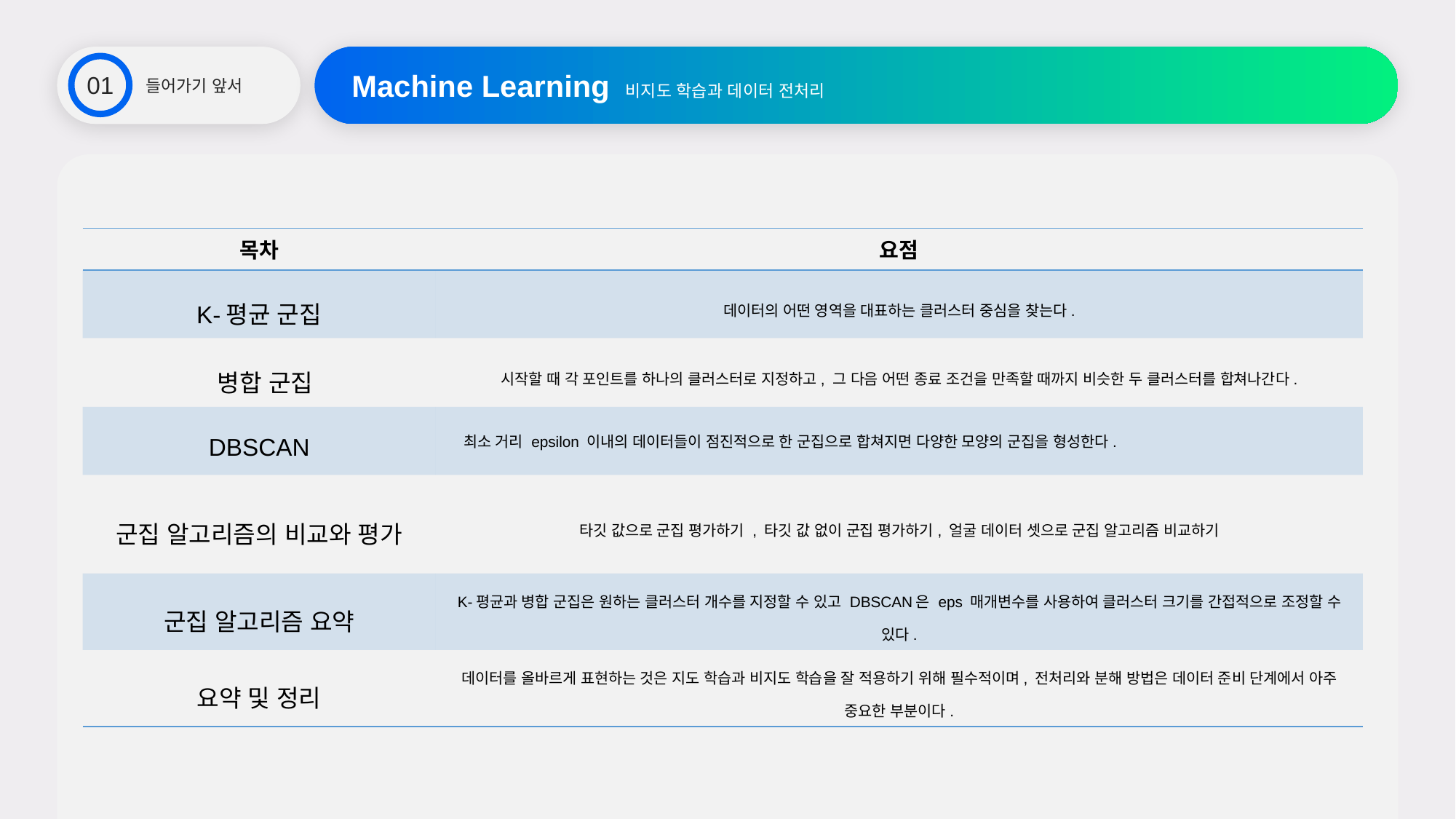

들어가기 앞서
Machine Learning 비지도 학습과 데이터 전처리
01

| 목차 | 요점 |
| --- | --- |
| K-평균 군집 | 데이터의 어떤 영역을 대표하는 클러스터 중심을 찾는다. |
| 병합 군집 | 시작할 때 각 포인트를 하나의 클러스터로 지정하고, 그 다음 어떤 종료 조건을 만족할 때까지 비슷한 두 클러스터를 합쳐나간다. |
| DBSCAN | 최소 거리 epsilon 이내의 데이터들이 점진적으로 한 군집으로 합쳐지면 다양한 모양의 군집을 형성한다. |
| 군집 알고리즘의 비교와 평가 | 타깃 값으로 군집 평가하기 , 타깃 값 없이 군집 평가하기, 얼굴 데이터 셋으로 군집 알고리즘 비교하기 |
| 군집 알고리즘 요약 | K-평균과 병합 군집은 원하는 클러스터 개수를 지정할 수 있고 DBSCAN은 eps 매개변수를 사용하여 클러스터 크기를 간접적으로 조정할 수 있다. |
| 요약 및 정리 | 데이터를 올바르게 표현하는 것은 지도 학습과 비지도 학습을 잘 적용하기 위해 필수적이며, 전처리와 분해 방법은 데이터 준비 단계에서 아주 중요한 부분이다. |